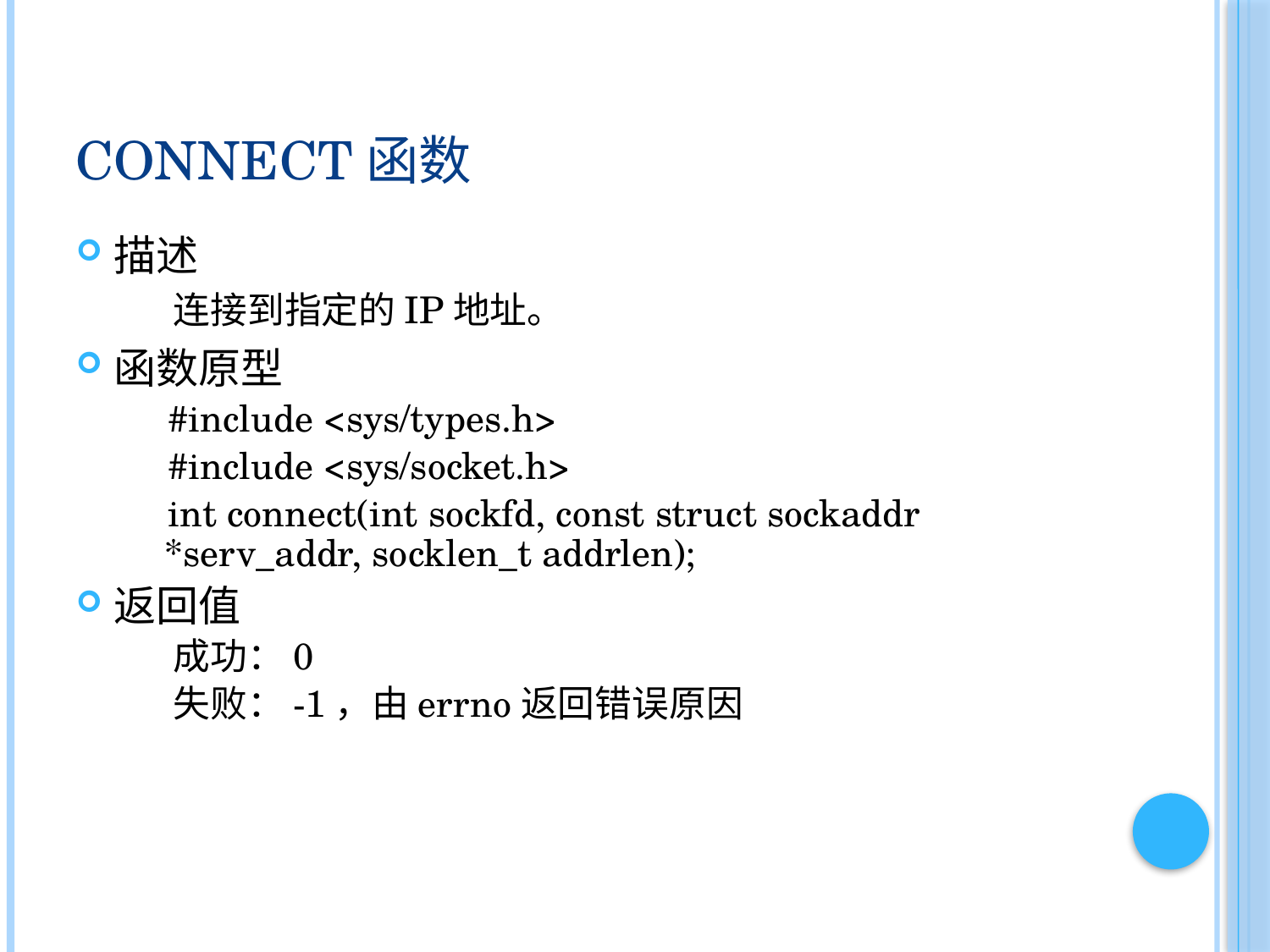

# connect函数
描述
    连接到指定的IP地址。
函数原型
    #include <sys/types.h>
    #include <sys/socket.h>
    int connect(int sockfd, const struct sockaddr *serv_addr, socklen_t addrlen);
返回值
    成功：0
    失败：-1，由errno返回错误原因